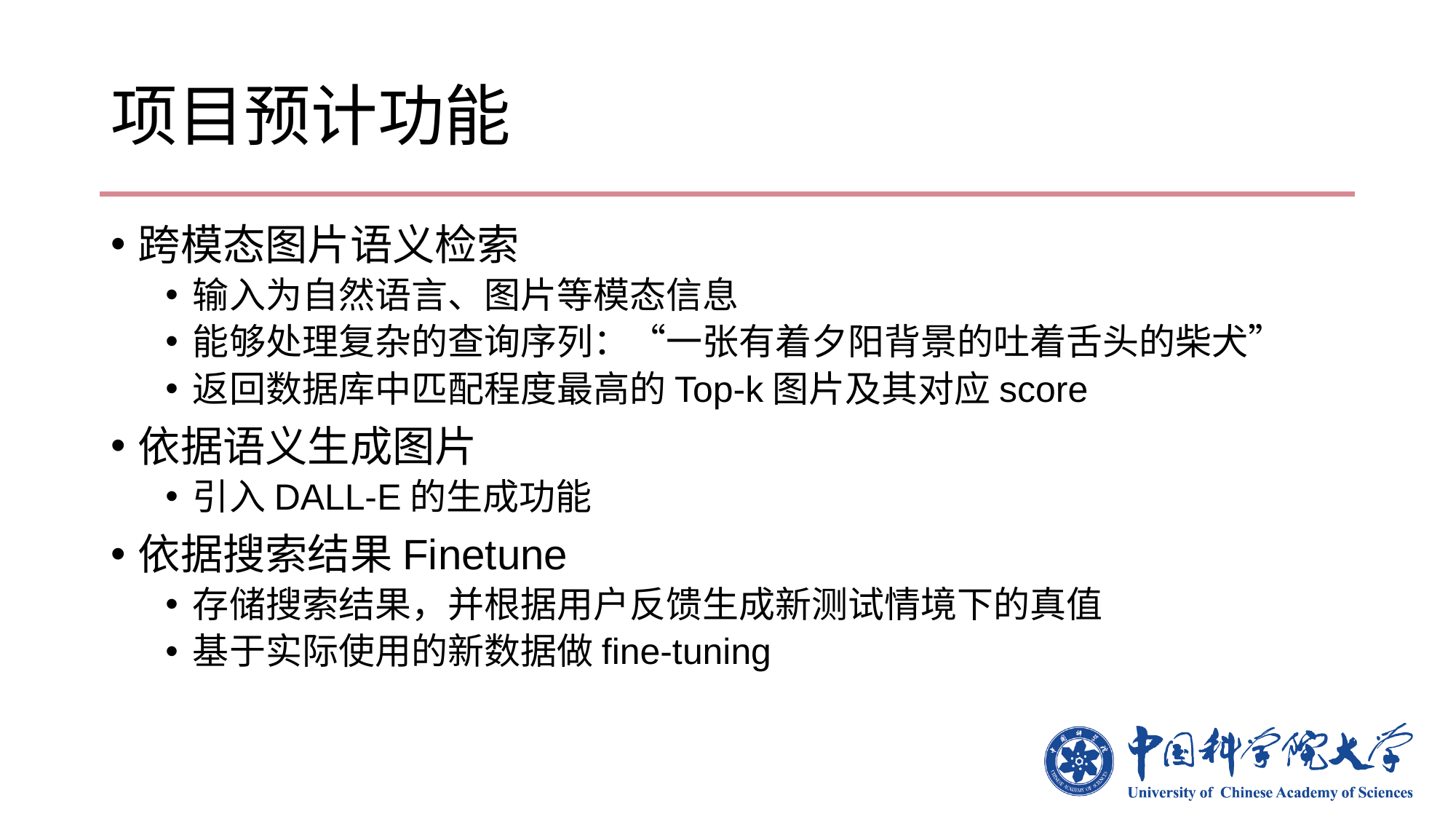

# 项目预计功能
跨模态图片语义检索
输入为自然语言、图片等模态信息
能够处理复杂的查询序列：“一张有着夕阳背景的吐着舌头的柴犬”
返回数据库中匹配程度最高的Top-k图片及其对应score
依据语义生成图片
引入DALL-E的生成功能
依据搜索结果Finetune
存储搜索结果，并根据用户反馈生成新测试情境下的真值
基于实际使用的新数据做fine-tuning